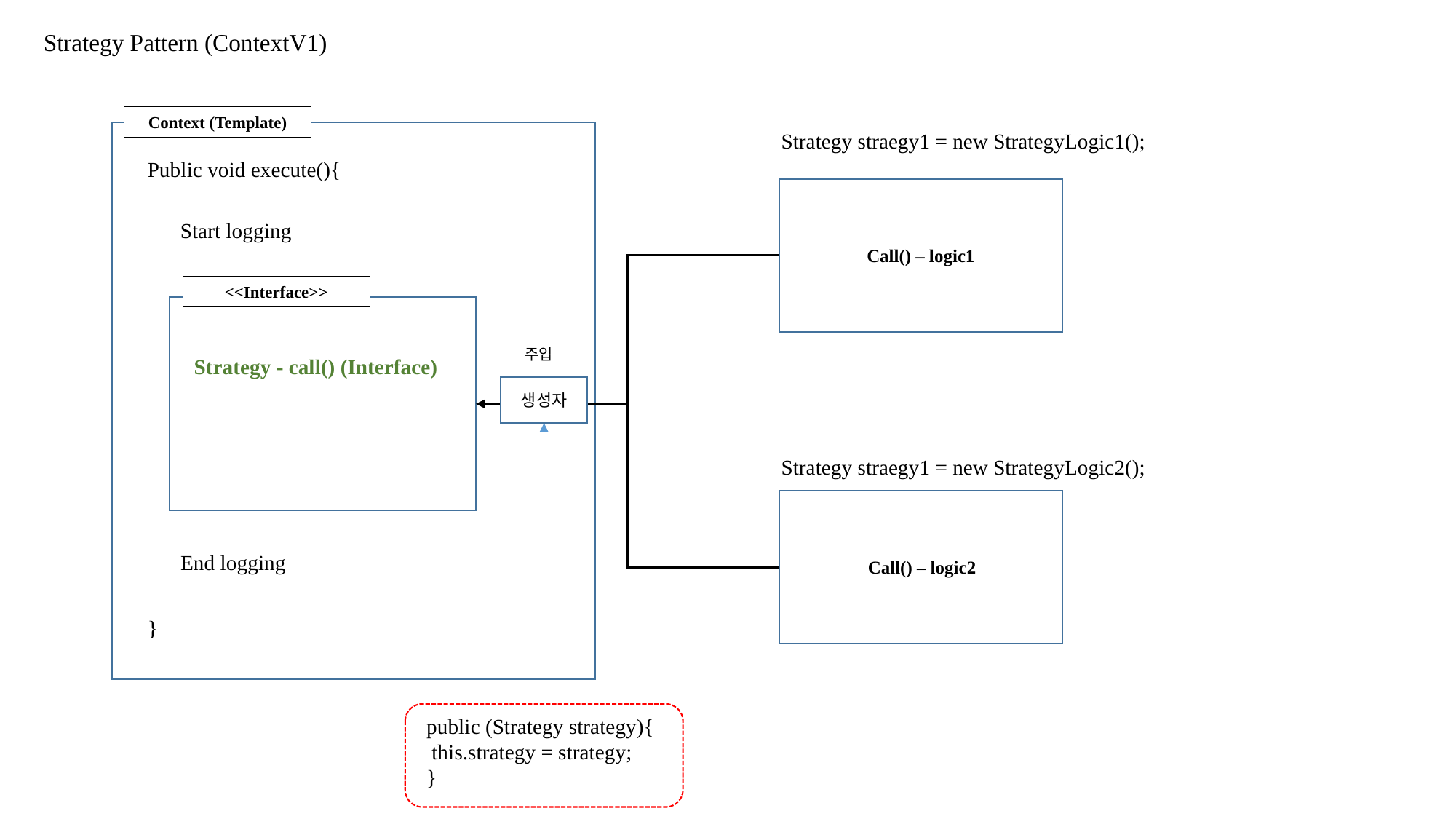

Strategy Pattern (ContextV1)
Context (Template)

Strategy straegy1 = new StrategyLogic1();

Call() – logic1
Start logging
<<Interface>>

주입
Strategy - call() (Interface)
생성자
Strategy straegy1 = new StrategyLogic2();

Call() – logic2
End logging

public (Strategy strategy){
 this.strategy = strategy;
}
Public void execute(){

}